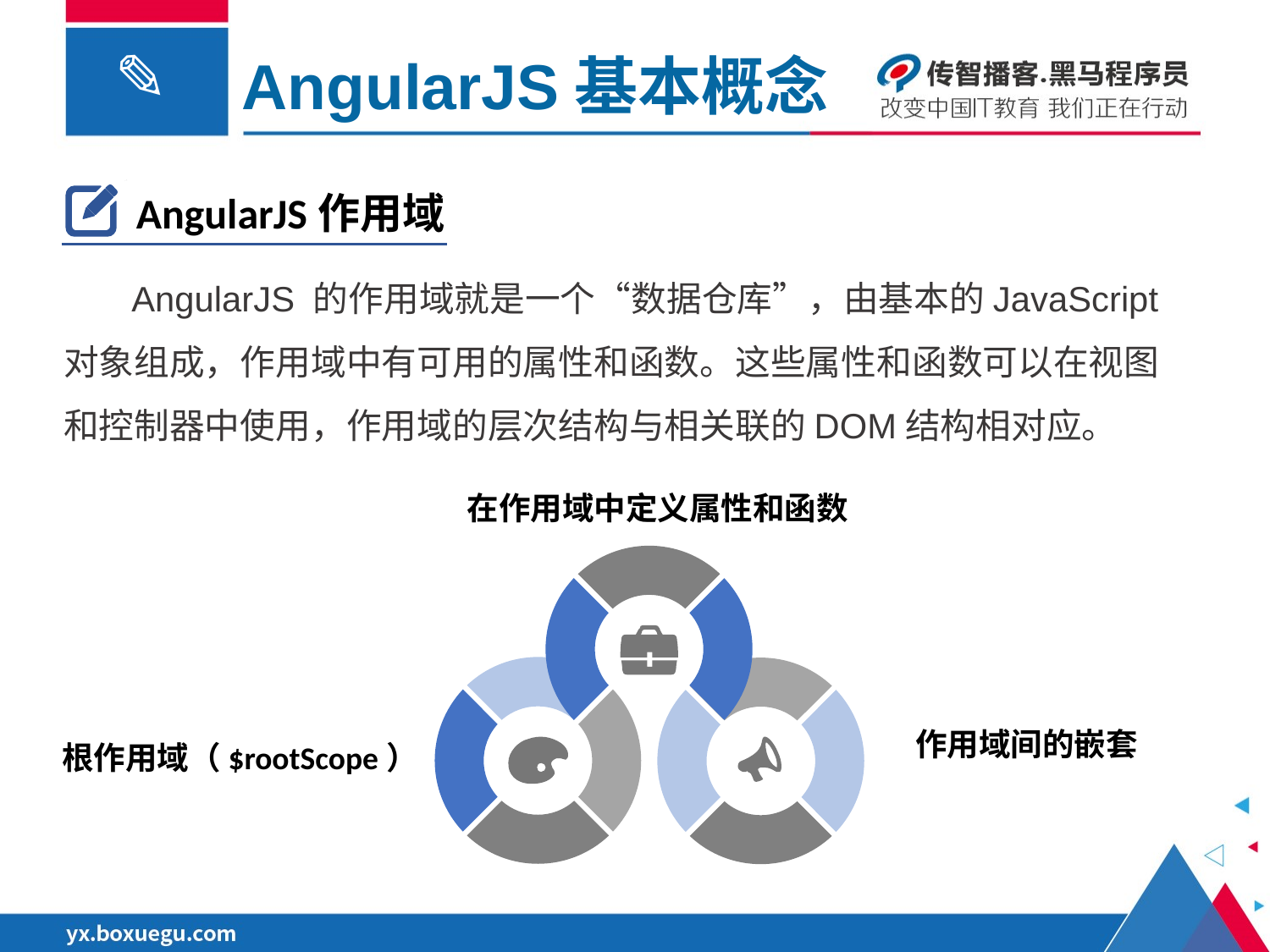

AngularJS基本概念
AngularJS作用域

       AngularJS 的作用域就是一个“数据仓库”，由基本的JavaScript对象组成，作用域中有可用的属性和函数。这些属性和函数可以在视图和控制器中使用，作用域的层次结构与相关联的DOM结构相对应。
在作用域中定义属性和函数

作用域间的嵌套
根作用域（$rootScope）